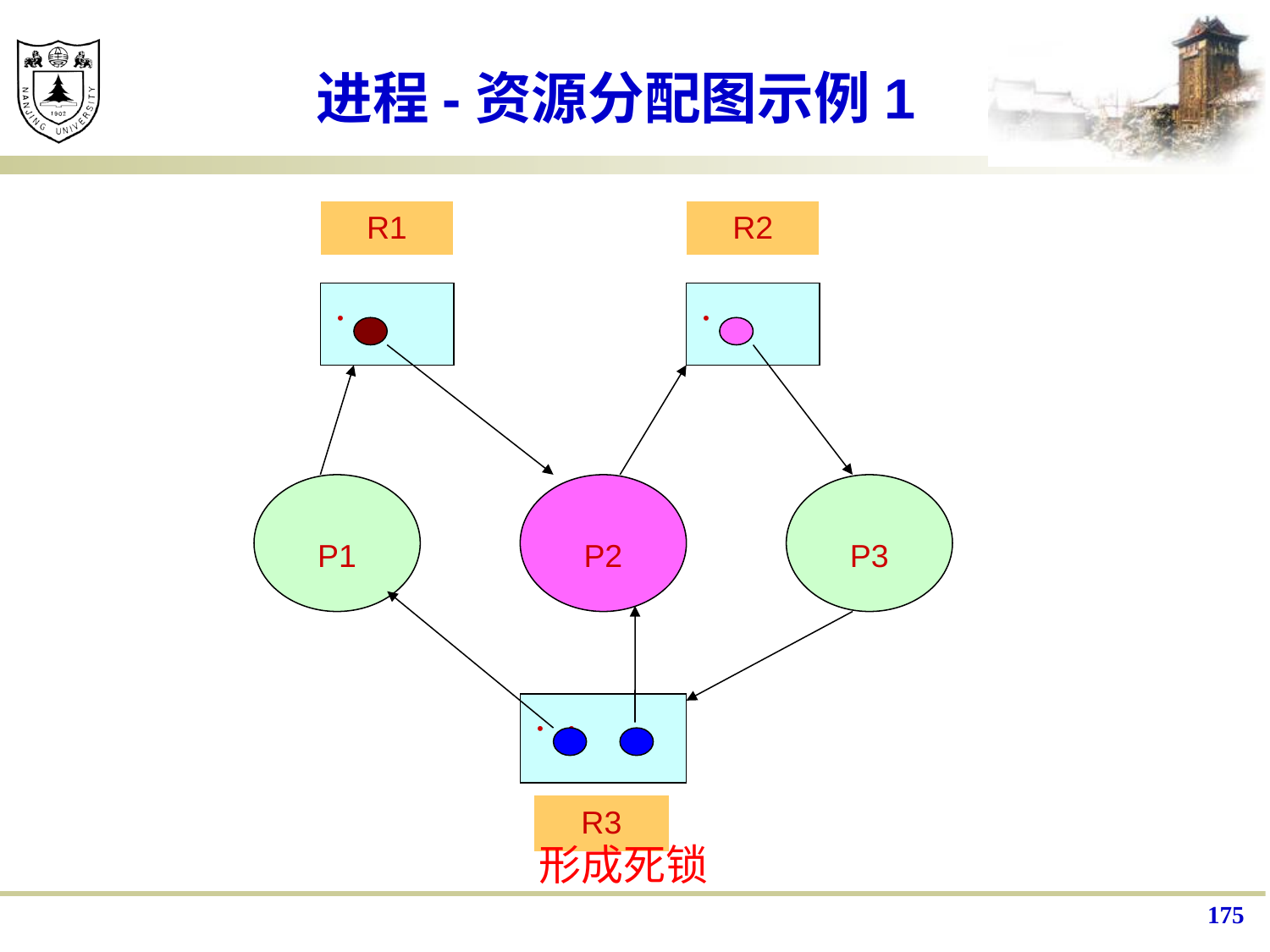

# 进程-资源分配图示例1

R1
R2
．
．

P1

P2

P3

．．

R3
形成死锁
175